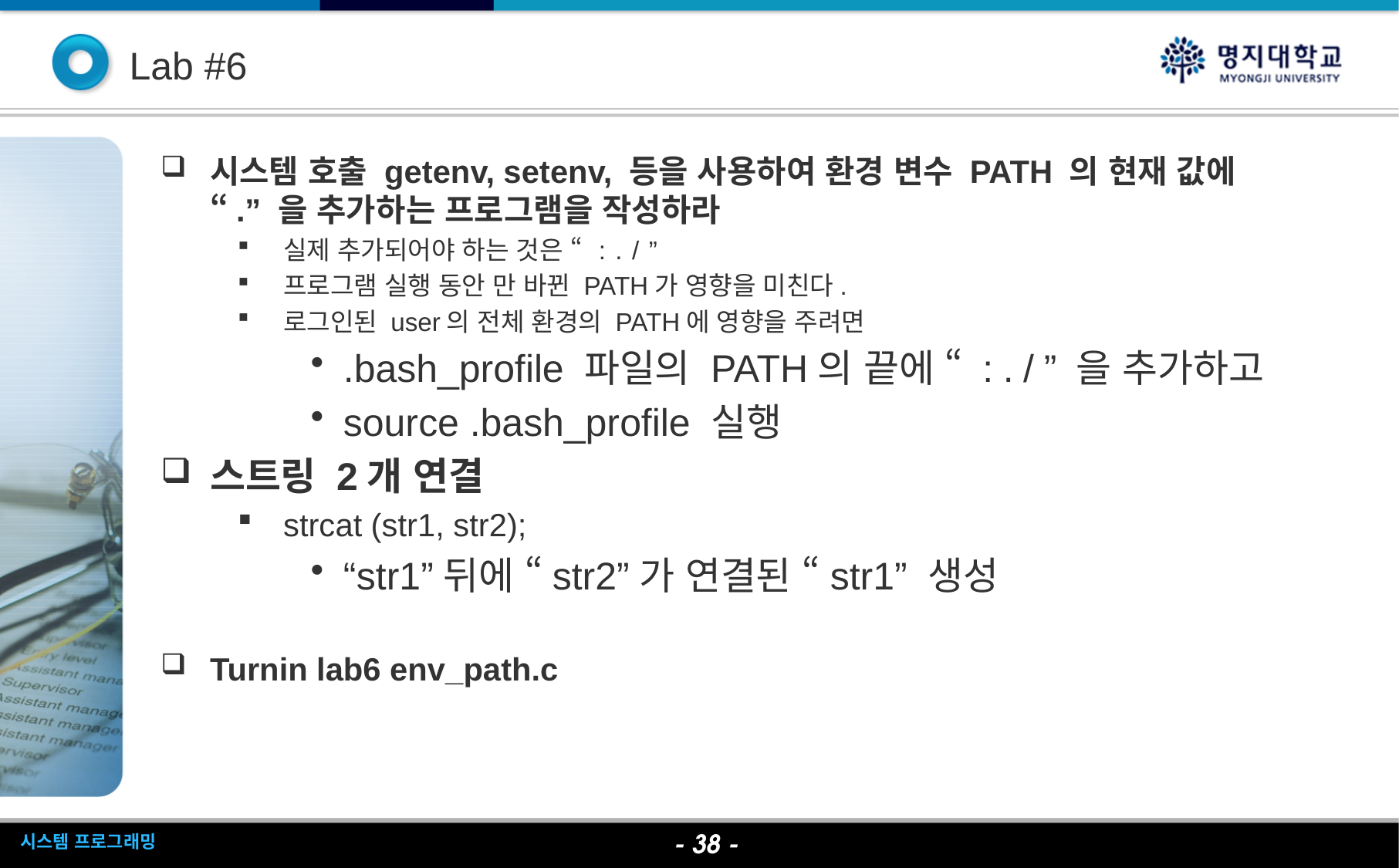

Lab #6
시스템 호출 getenv, setenv, 등을 사용하여 환경 변수 PATH 의 현재 값에 “.” 을 추가하는 프로그램을 작성하라
실제 추가되어야 하는 것은 “:./”
프로그램 실행 동안 만 바뀐 PATH가 영향을 미친다.
로그인된 user의 전체 환경의 PATH에 영향을 주려면
.bash_profile 파일의 PATH의 끝에 “:./”을 추가하고
source .bash_profile 실행
스트링 2개 연결
strcat (str1, str2);
“str1”뒤에 “str2”가 연결된 “str1” 생성

Turnin lab6 env_path.c
- 38 -